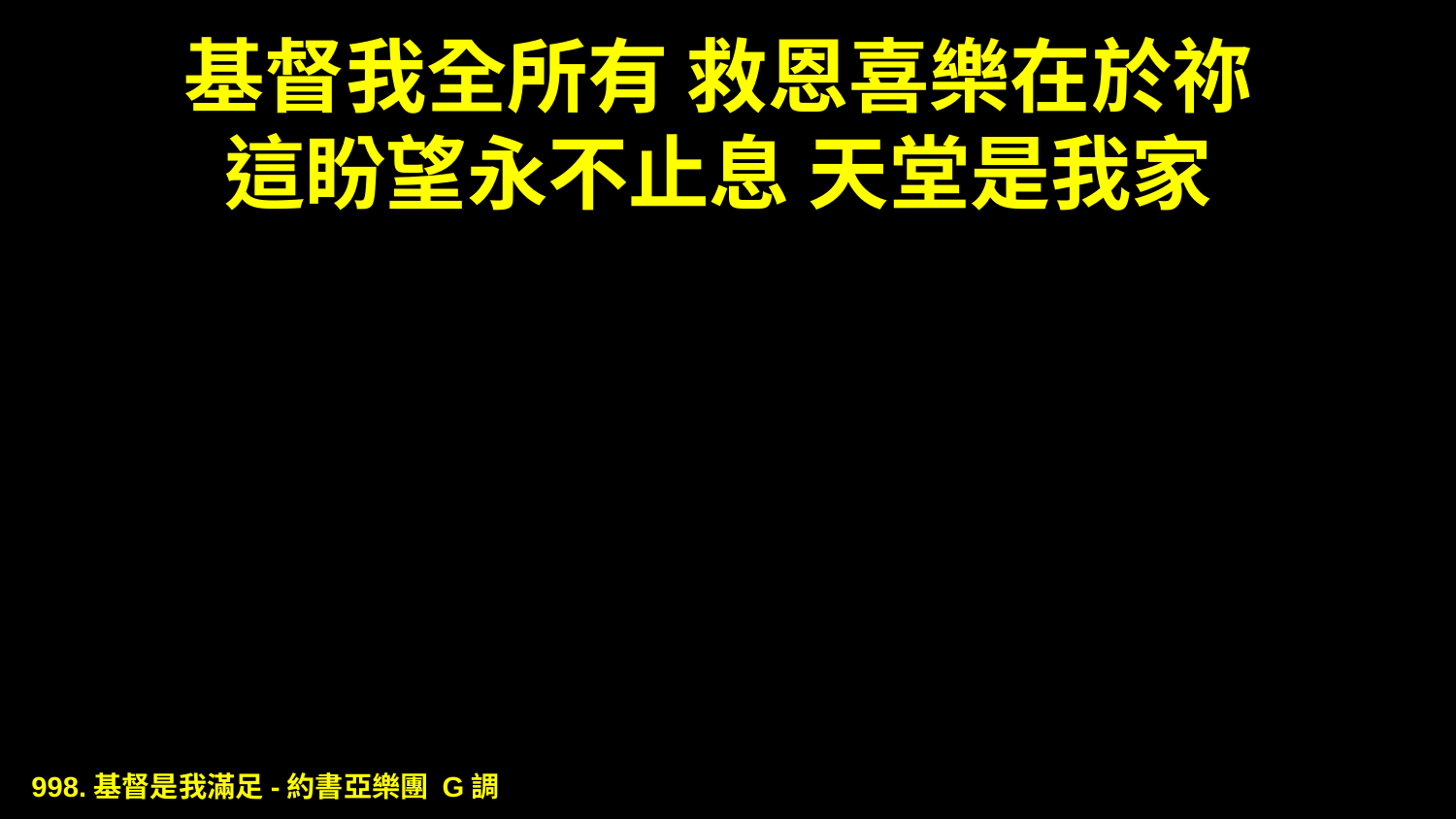

# 基督我全所有 救恩喜樂在於祢 這盼望永不止息 天堂是我家
998.基督是我滿足-約書亞樂團 G調